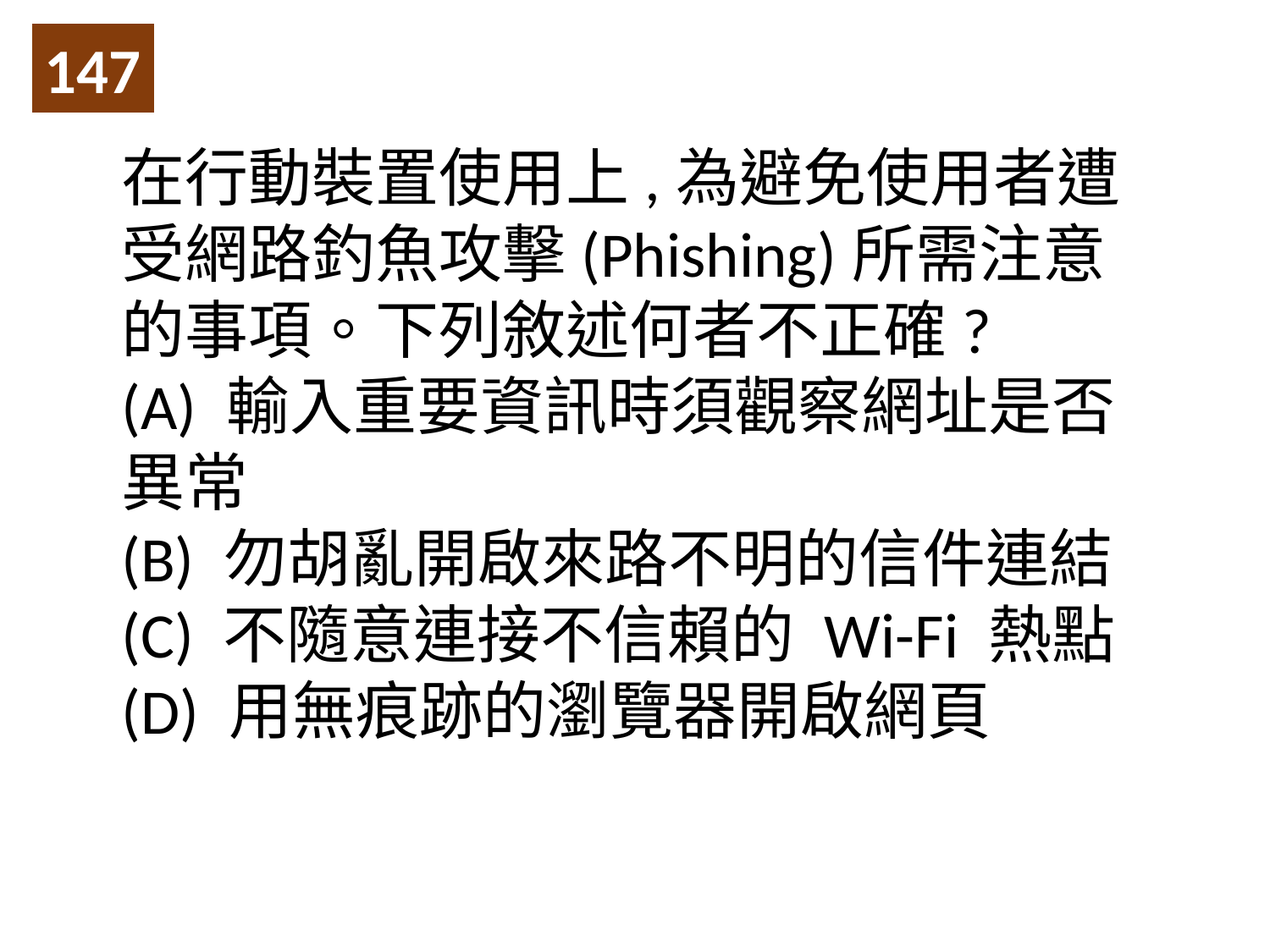

147
在行動裝置使用上,為避免使用者遭受網路釣魚攻擊(Phishing)所需注意的事項。下列敘述何者不正確?
(A) 輸入重要資訊時須觀察網址是否異常
(B) 勿胡亂開啟來路不明的信件連結
(C) 不隨意連接不信賴的 Wi-Fi 熱點
(D) 用無痕跡的瀏覽器開啟網頁